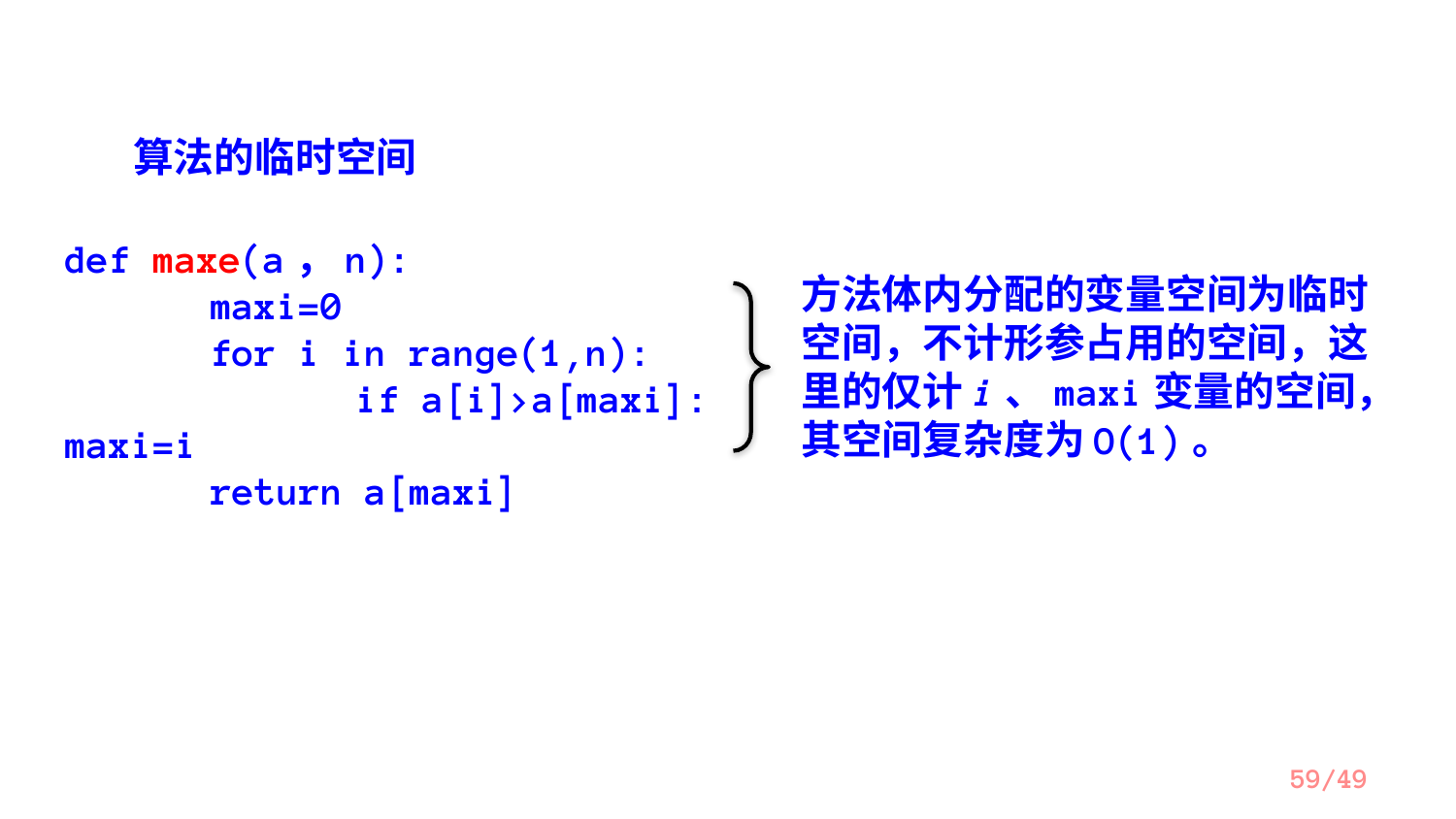

算法的临时空间
def maxe(a，n):
	maxi=0
	for i in range(1,n):
		if a[i]>a[maxi]: maxi=i
	return a[maxi]
方法体内分配的变量空间为临时空间，不计形参占用的空间，这里的仅计i、maxi变量的空间，其空间复杂度为O(1)。

59/49